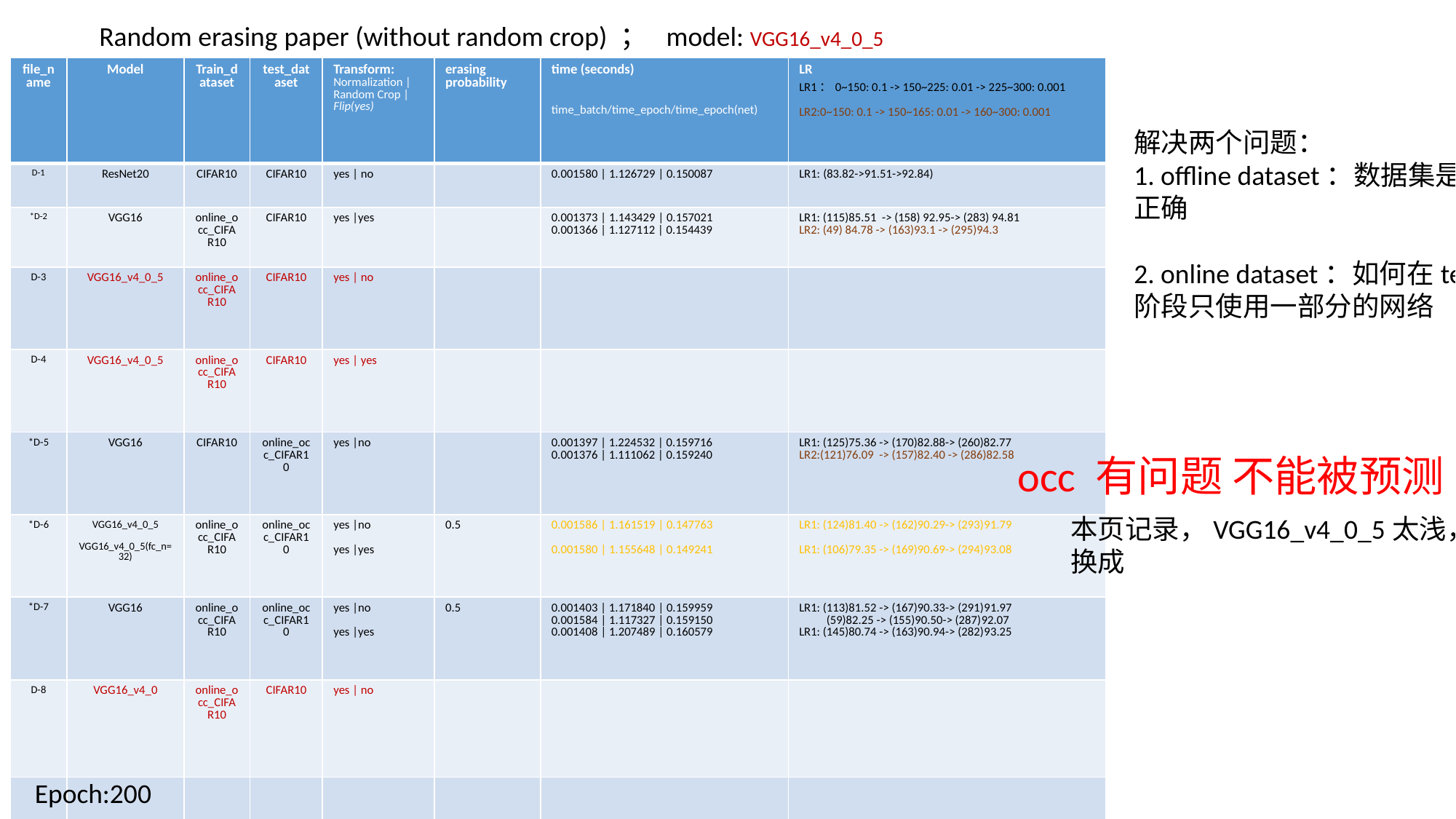

Random erasing paper (without random crop) ；  model: VGG16_v4_0_5

| file\_name | Model | Train\_dataset | test\_dataset | Transform: Normalization | Random Crop | Flip(yes) | erasing probability | time (seconds) time\_batch/time\_epoch/time\_epoch(net) | LR LR1：0~150: 0.1 -> 150~225: 0.01 -> 225~300: 0.001 LR2:0~150: 0.1 -> 150~165: 0.01 -> 160~300: 0.001 |
| --- | --- | --- | --- | --- | --- | --- | --- |
| D-1 | ResNet20 | CIFAR10 | CIFAR10 | yes | no |  | 0.001580 | 1.126729 | 0.150087 | LR1: (83.82->91.51->92.84) |
| \*D-2 | VGG16 | online\_occ\_CIFAR10 | CIFAR10 | yes |yes |  | 0.001373 | 1.143429 | 0.157021 0.001366 | 1.127112 | 0.154439 | LR1: (115)85.51 -> (158) 92.95-> (283) 94.81 LR2: (49) 84.78 -> (163)93.1 -> (295)94.3 |
| D-3 | VGG16\_v4\_0\_5 | online\_occ\_CIFAR10 | CIFAR10 | yes | no |  |  |  |
| D-4 | VGG16\_v4\_0\_5 | online\_occ\_CIFAR10 | CIFAR10 | yes | yes |  |  |  |
| \*D-5 | VGG16 | CIFAR10 | online\_occ\_CIFAR10 | yes |no |  | 0.001397 | 1.224532 | 0.159716 0.001376 | 1.111062 | 0.159240 | LR1: (125)75.36 -> (170)82.88-> (260)82.77 LR2:(121)76.09 -> (157)82.40 -> (286)82.58 |
| \*D-6 | VGG16\_v4\_0\_5 VGG16\_v4\_0\_5(fc\_n=32) | online\_occ\_CIFAR10 | online\_occ\_CIFAR10 | yes |no yes |yes | 0.5 | 0.001586 | 1.161519 | 0.147763 0.001580 | 1.155648 | 0.149241 | LR1: (124)81.40 -> (162)90.29-> (293)91.79 LR1: (106)79.35 -> (169)90.69-> (294)93.08 |
| \*D-7 | VGG16 | online\_occ\_CIFAR10 | online\_occ\_CIFAR10 | yes |no yes |yes | 0.5 | 0.001403 | 1.171840 | 0.159959 0.001584 | 1.117327 | 0.159150 0.001408 | 1.207489 | 0.160579 | LR1: (113)81.52 -> (167)90.33-> (291)91.97 (59)82.25 -> (155)90.50-> (287)92.07 LR1: (145)80.74 -> (163)90.94-> (282)93.25 |
| D-8 | VGG16\_v4\_0 | online\_occ\_CIFAR10 | CIFAR10 | yes | no |  |  |  |
|  |  |  |  |  |  |  |  |
解决两个问题：
1. offline dataset：数据集是否正确

2. online dataset：如何在test阶段只使用一部分的网络
occ 有问题 不能被预测
本页记录，VGG16_v4_0_5太浅，换成

Epoch:200